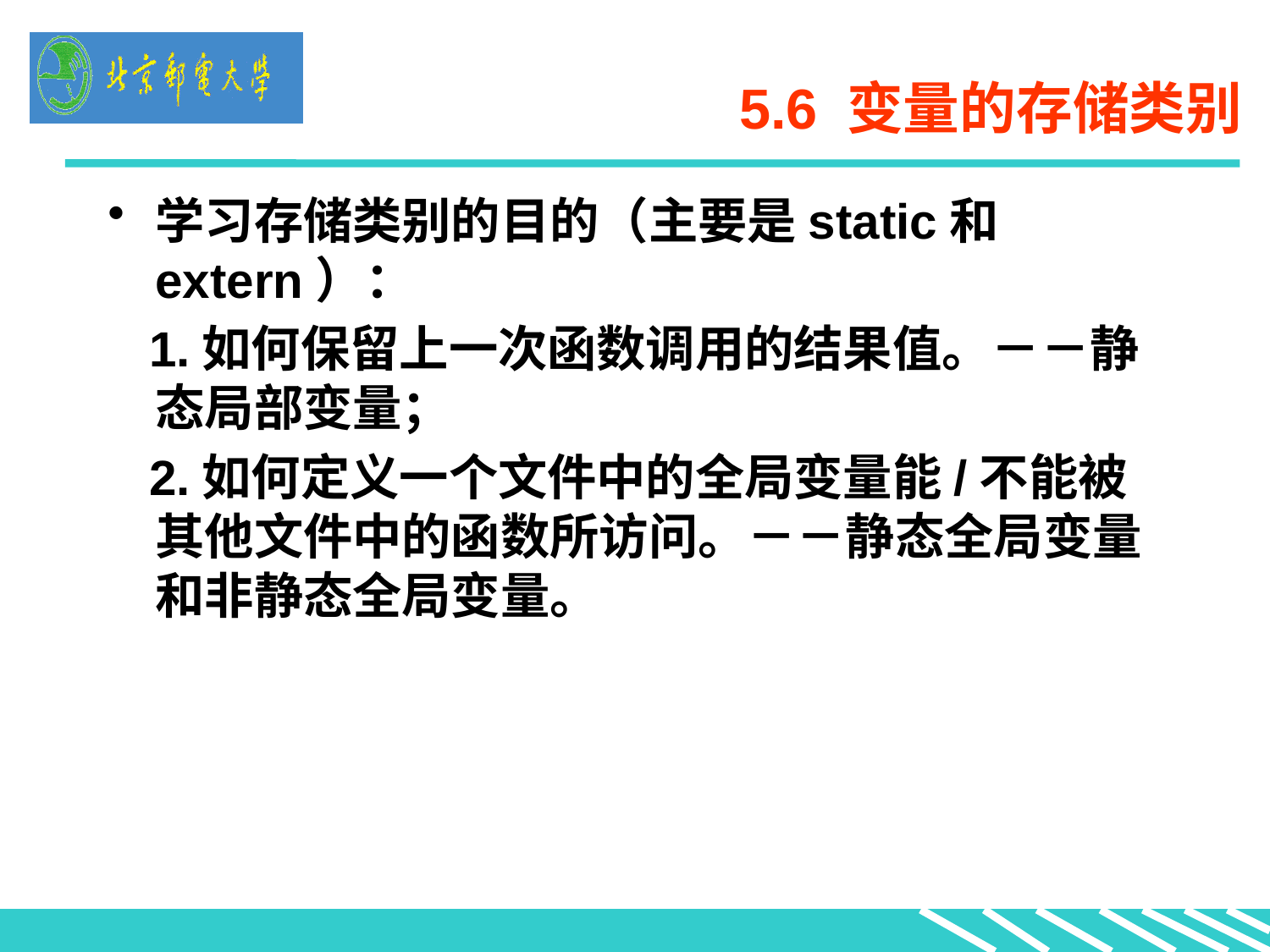

# 5.6 变量的存储类别
学习存储类别的目的（主要是static和extern）：
   1.如何保留上一次函数调用的结果值。－－静态局部变量；
   2.如何定义一个文件中的全局变量能/不能被其他文件中的函数所访问。－－静态全局变量和非静态全局变量。